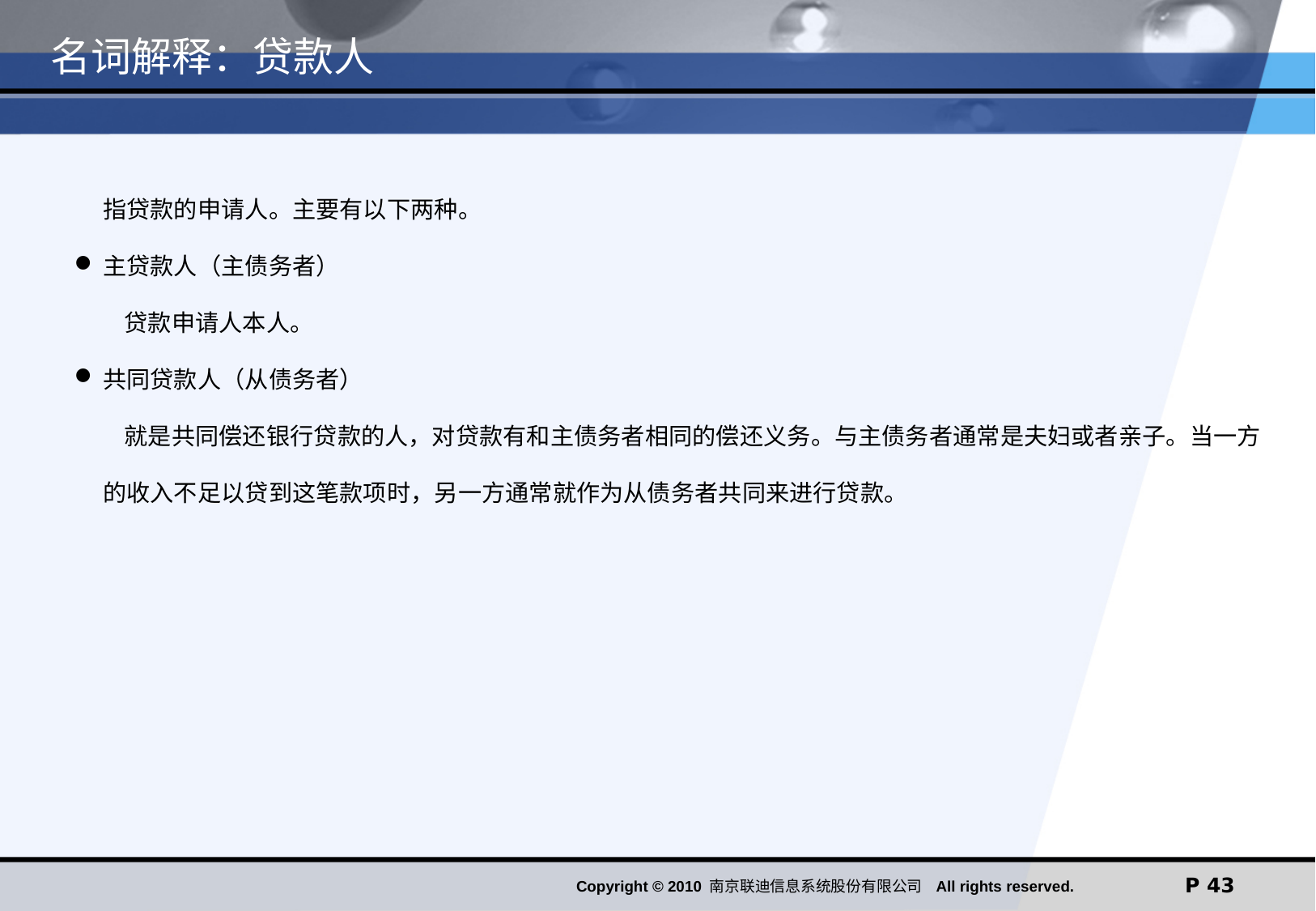

# 名词解释：贷款人
指贷款的申请人。主要有以下两种。
主贷款人（主债务者）
   贷款申请人本人。
共同贷款人（从债务者）
   就是共同偿还银行贷款的人，对贷款有和主债务者相同的偿还义务。与主债务者通常是夫妇或者亲子。当一方的收入不足以贷到这笔款项时，另一方通常就作为从债务者共同来进行贷款。